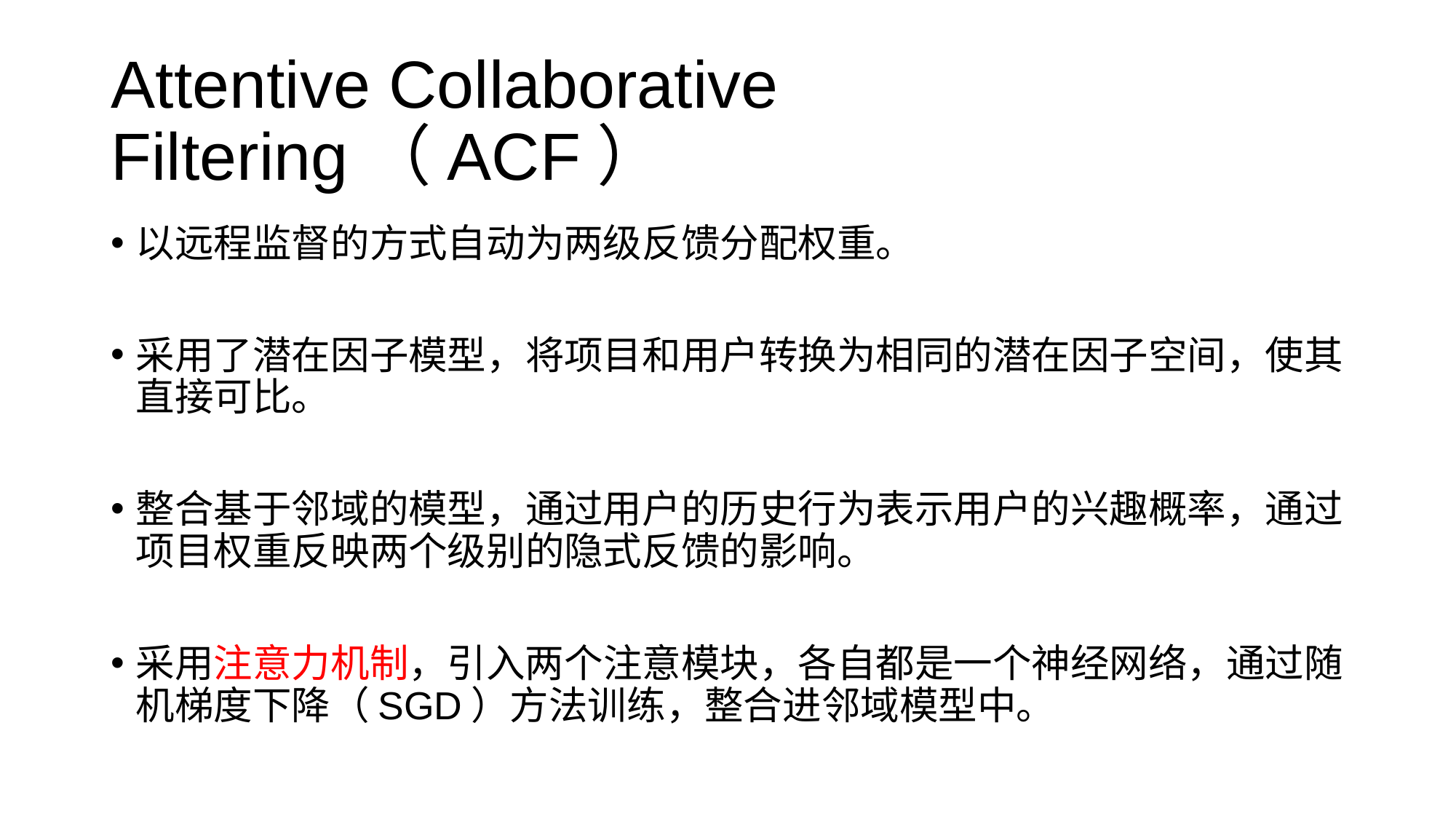

# Attentive Collaborative Filtering（ACF）
以远程监督的方式自动为两级反馈分配权重。

采用了潜在因子模型，将项目和用户转换为相同的潜在因子空间，使其直接可比。

整合基于邻域的模型，通过用户的历史行为表示用户的兴趣概率，通过项目权重反映两个级别的隐式反馈的影响。

采用注意力机制，引入两个注意模块，各自都是一个神经网络，通过随机梯度下降（SGD）方法训练，整合进邻域模型中。